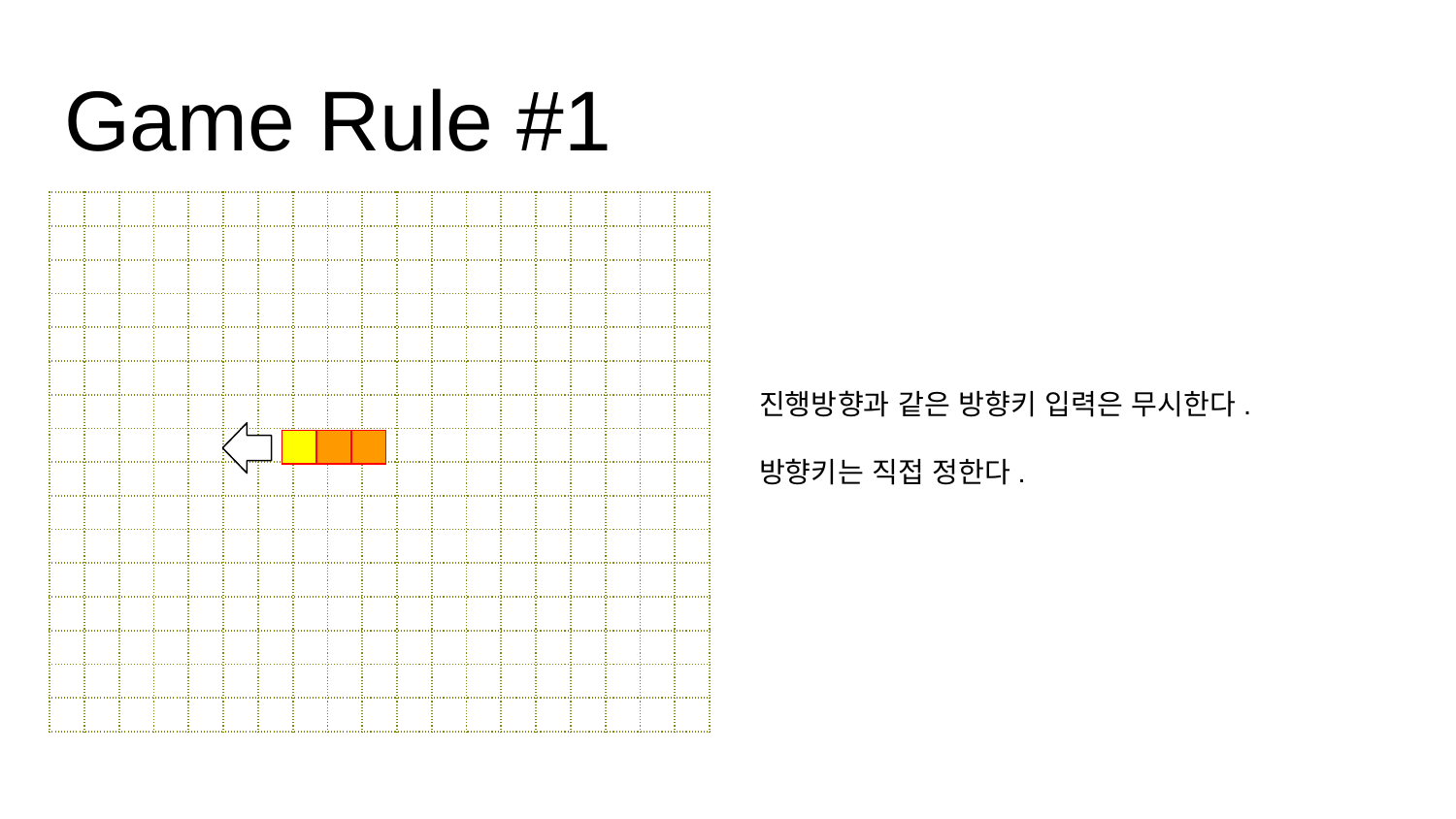

# Game Rule #1
|  |  |  |  |  |  |  |  |  |  |  |  |  |  |  |  |  |  |  |
| --- | --- | --- | --- | --- | --- | --- | --- | --- | --- | --- | --- | --- | --- | --- | --- | --- | --- | --- |
|  |  |  |  |  |  |  |  |  |  |  |  |  |  |  |  |  |  |  |
|  |  |  |  |  |  |  |  |  |  |  |  |  |  |  |  |  |  |  |
|  |  |  |  |  |  |  |  |  |  |  |  |  |  |  |  |  |  |  |
|  |  |  |  |  |  |  |  |  |  |  |  |  |  |  |  |  |  |  |
|  |  |  |  |  |  |  |  |  |  |  |  |  |  |  |  |  |  |  |
|  |  |  |  |  |  |  |  |  |  |  |  |  |  |  |  |  |  |  |
|  |  |  |  |  |  |  |  |  |  |  |  |  |  |  |  |  |  |  |
|  |  |  |  |  |  |  |  |  |  |  |  |  |  |  |  |  |  |  |
|  |  |  |  |  |  |  |  |  |  |  |  |  |  |  |  |  |  |  |
|  |  |  |  |  |  |  |  |  |  |  |  |  |  |  |  |  |  |  |
|  |  |  |  |  |  |  |  |  |  |  |  |  |  |  |  |  |  |  |
|  |  |  |  |  |  |  |  |  |  |  |  |  |  |  |  |  |  |  |
|  |  |  |  |  |  |  |  |  |  |  |  |  |  |  |  |  |  |  |
|  |  |  |  |  |  |  |  |  |  |  |  |  |  |  |  |  |  |  |
|  |  |  |  |  |  |  |  |  |  |  |  |  |  |  |  |  |  |  |
진행방향과 같은 방향키 입력은 무시한다.

방향키는 직접 정한다.

|  |  |  |
| --- | --- | --- |